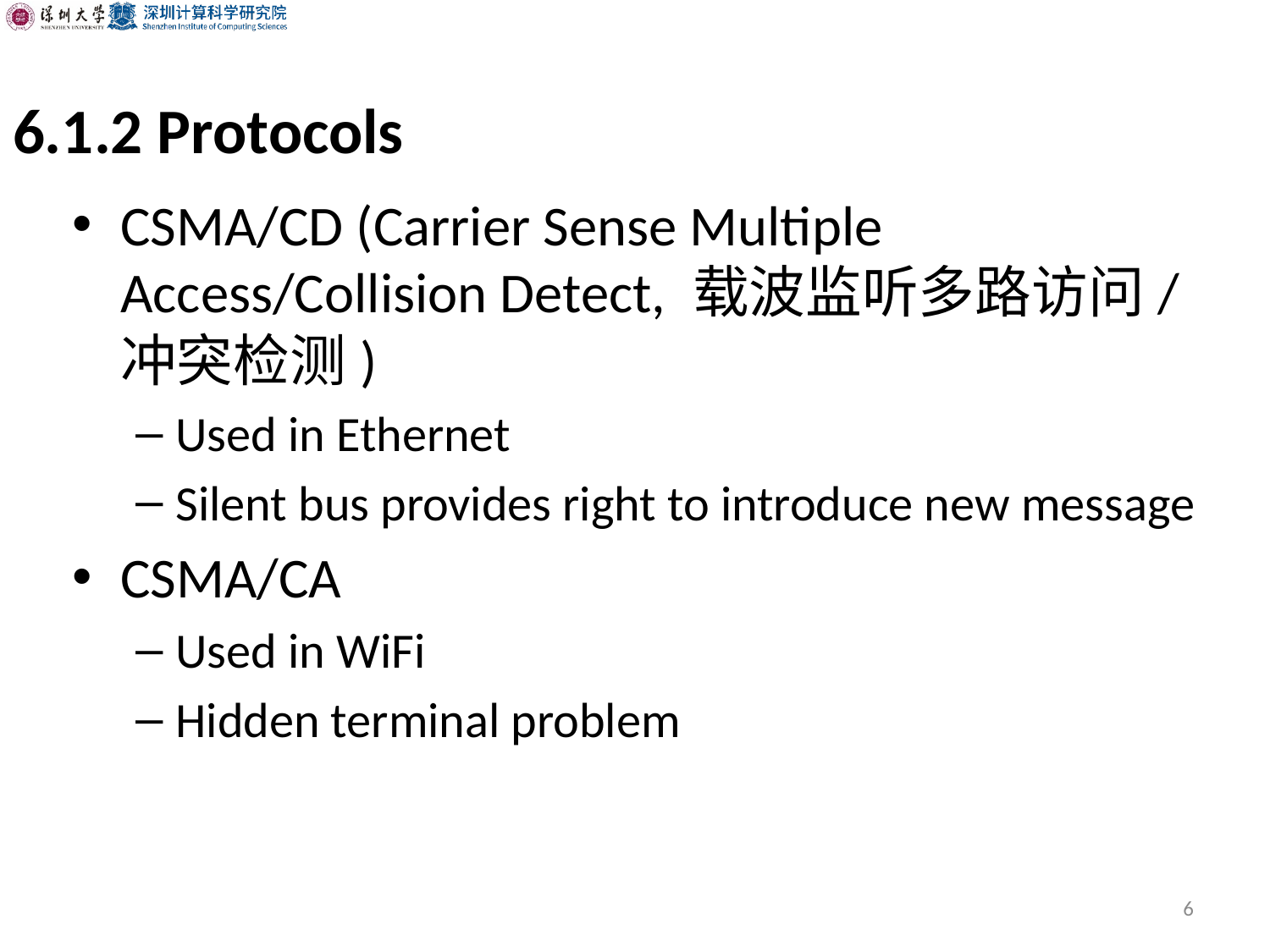

# 6.1.2 Protocols
CSMA/CD (Carrier Sense Multiple Access/Collision Detect, 载波监听多路访问/ 冲突检测)
Used in Ethernet
Silent bus provides right to introduce new message
CSMA/CA
Used in WiFi
Hidden terminal problem
6